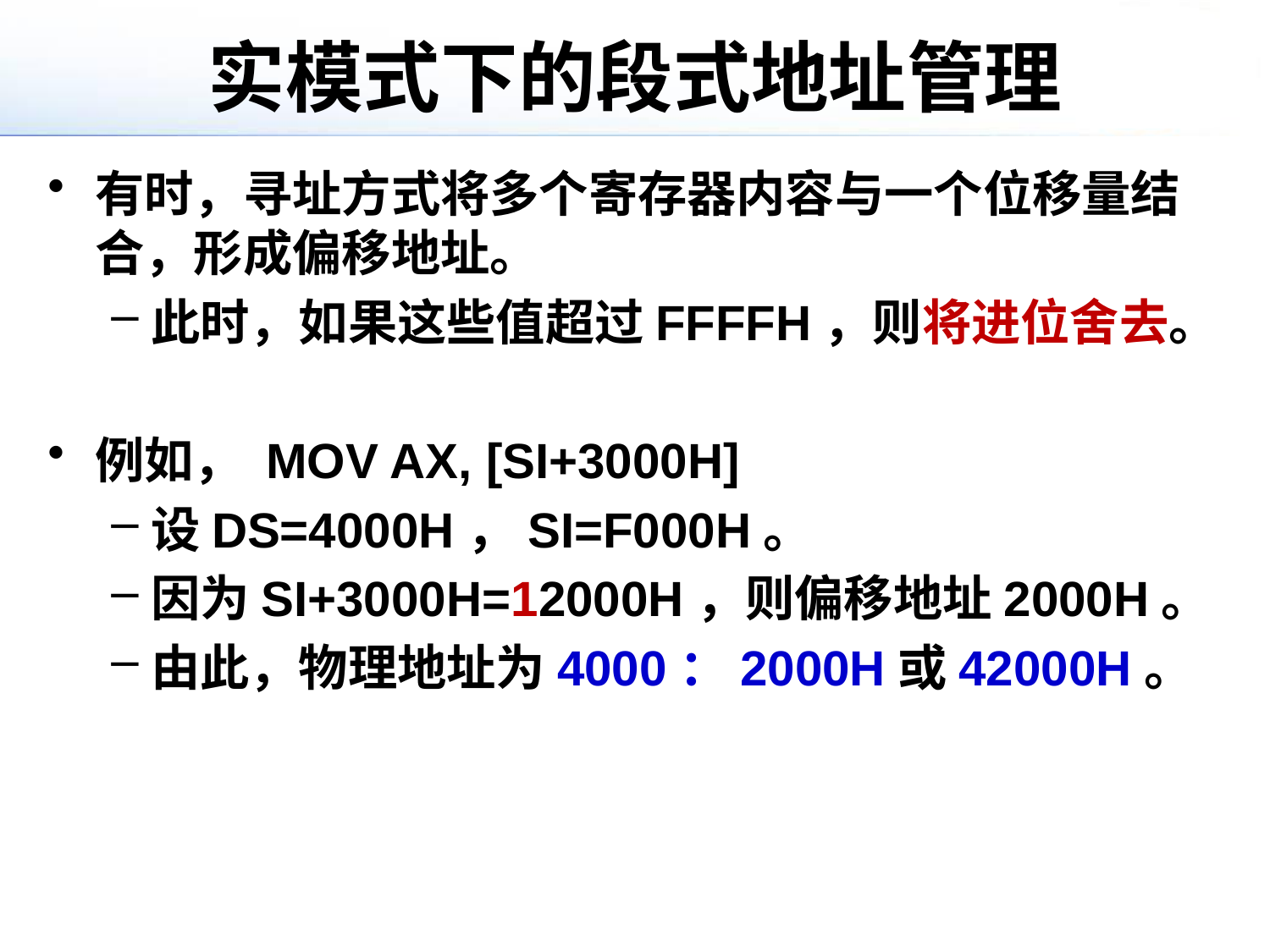

# 实模式下的段式地址管理
有时，寻址方式将多个寄存器内容与一个位移量结合，形成偏移地址。
此时，如果这些值超过FFFFH，则将进位舍去。

例如， MOV AX, [SI+3000H]
设DS=4000H，SI=F000H。
因为SI+3000H=12000H，则偏移地址2000H。
由此，物理地址为4000：2000H或42000H。